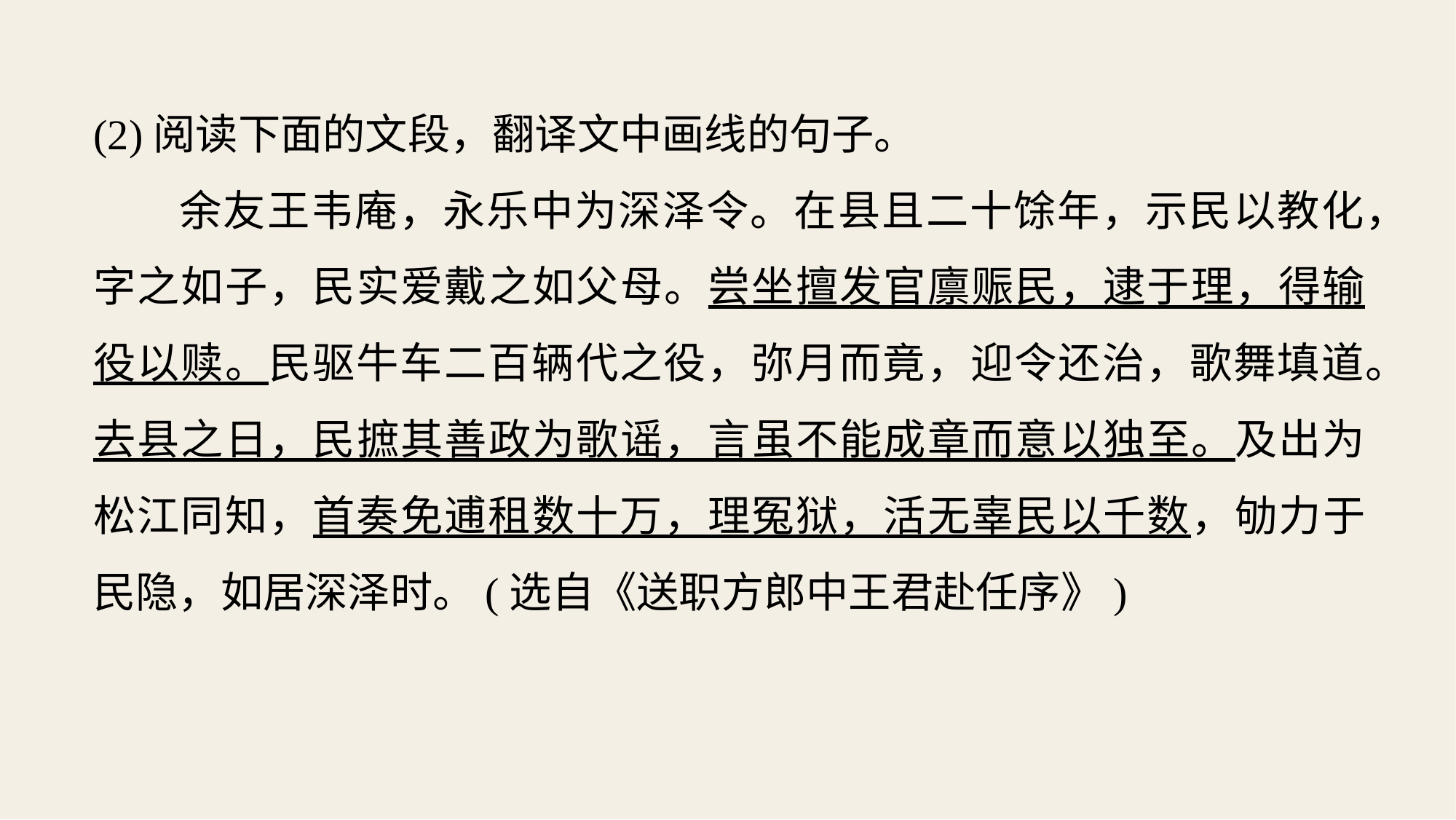

(2)阅读下面的文段，翻译文中画线的句子。
余友王韦庵，永乐中为深泽令。在县且二十馀年，示民以教化，字之如子，民实爱戴之如父母。尝坐擅发官廪赈民，逮于理，得输役以赎。民驱牛车二百辆代之役，弥月而竟，迎令还治，歌舞填道。去县之日，民摭其善政为歌谣，言虽不能成章而意以独至。及出为松江同知，首奏免逋租数十万，理冤狱，活无辜民以千数，劬力于民隐，如居深泽时。(选自《送职方郎中王君赴任序》)